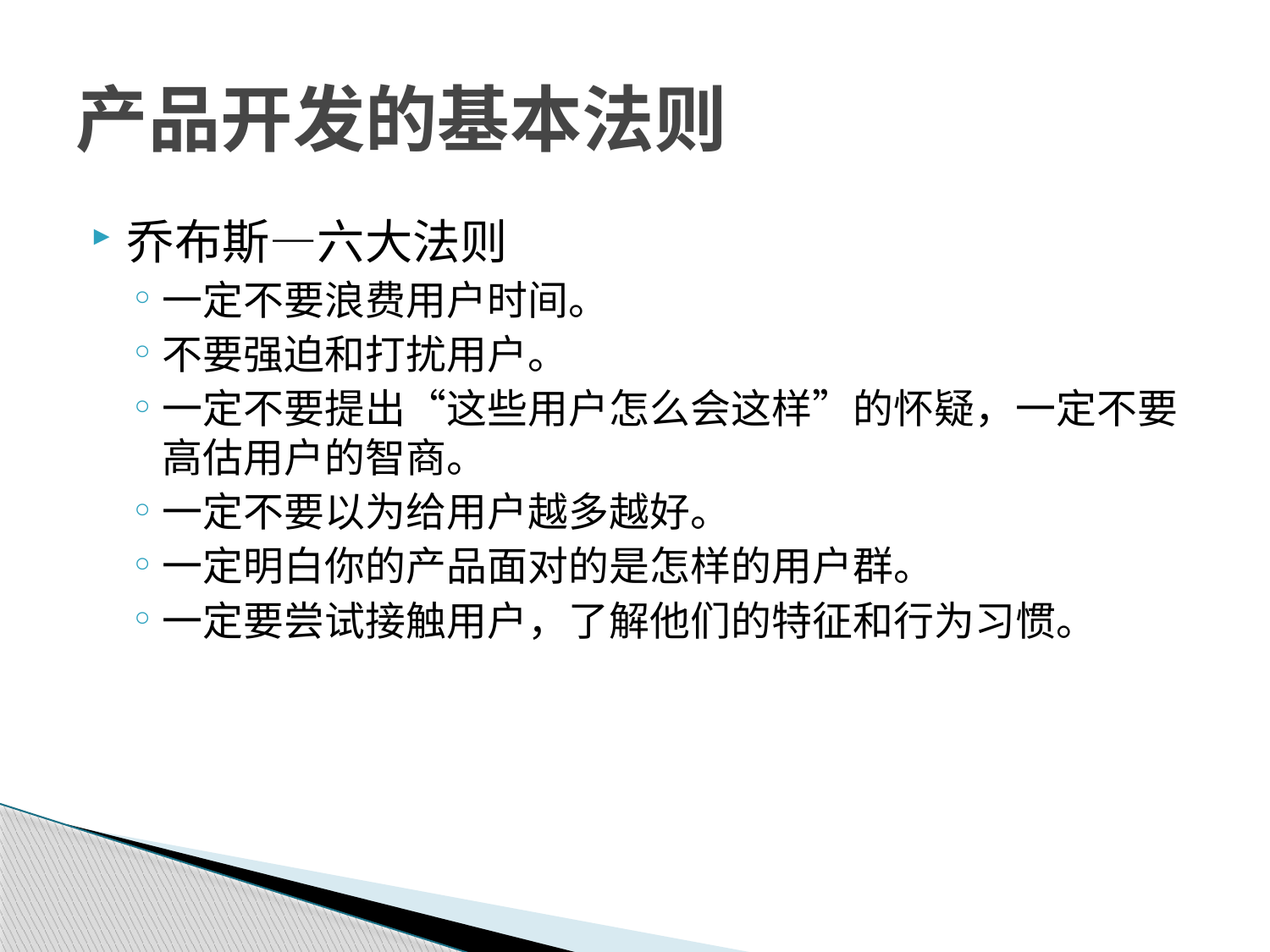

# 产品开发的基本法则
乔布斯—六大法则
一定不要浪费用户时间。
不要强迫和打扰用户。
一定不要提出“这些用户怎么会这样”的怀疑，一定不要高估用户的智商。
一定不要以为给用户越多越好。
一定明白你的产品面对的是怎样的用户群。
一定要尝试接触用户，了解他们的特征和行为习惯。